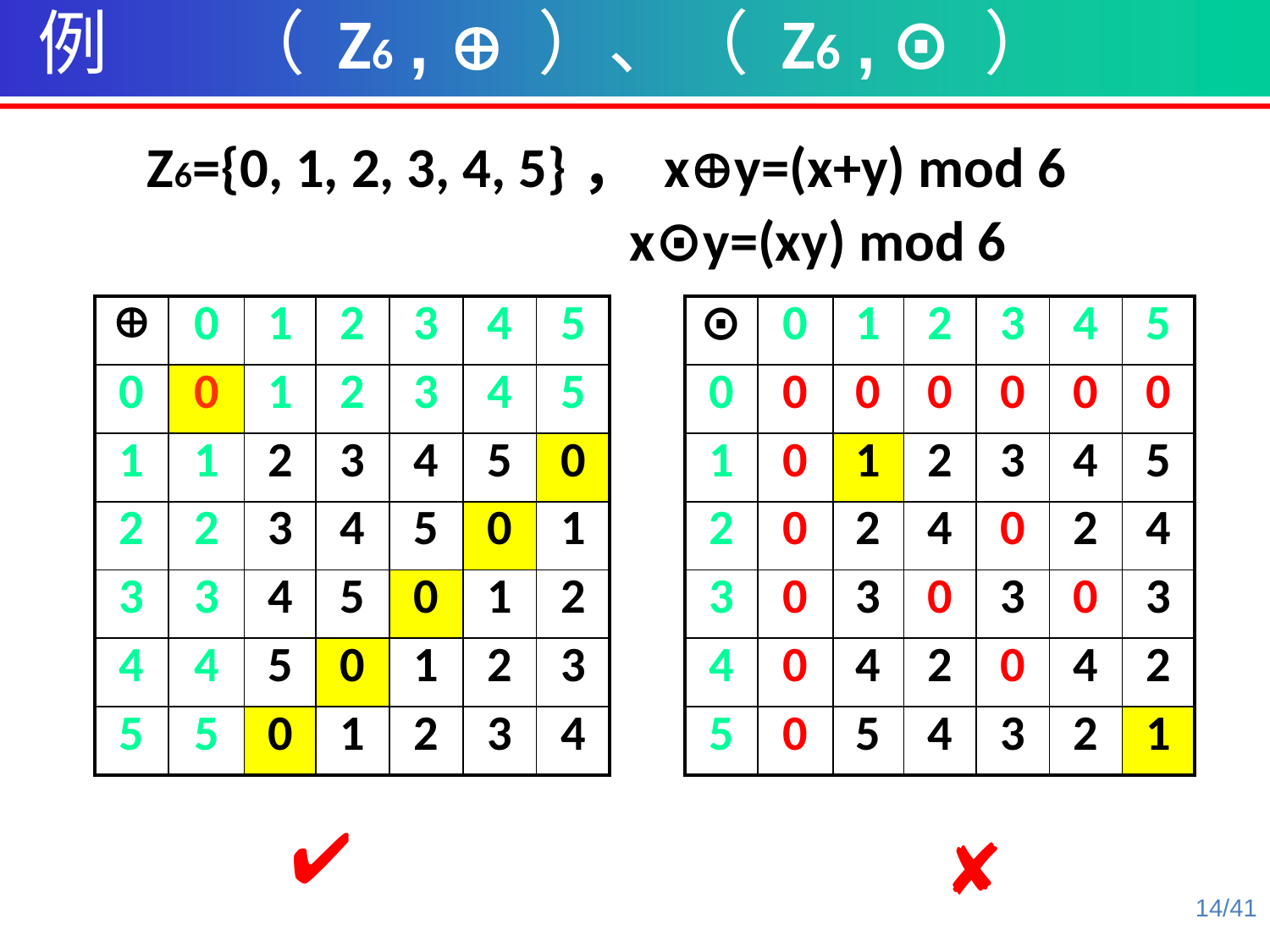

例        （ Z6 , ⊕ ）、（ Z6 , ⊙ ）
          Z6={0, 1, 2, 3, 4, 5}， x⊕y=(x+y) mod 6
                                                x⊙y=(xy) mod 6
| ⊕ | 0 | 1 | 2 | 3 | 4 | 5 |
| --- | --- | --- | --- | --- | --- | --- |
| 0 | 0 | 1 | 2 | 3 | 4 | 5 |
| 1 | 1 | 2 | 3 | 4 | 5 | 0 |
| 2 | 2 | 3 | 4 | 5 | 0 | 1 |
| 3 | 3 | 4 | 5 | 0 | 1 | 2 |
| 4 | 4 | 5 | 0 | 1 | 2 | 3 |
| 5 | 5 | 0 | 1 | 2 | 3 | 4 |
| ⊙ | 0 | 1 | 2 | 3 | 4 | 5 |
| --- | --- | --- | --- | --- | --- | --- |
| 0 | 0 | 0 | 0 | 0 | 0 | 0 |
| 1 | 0 | 1 | 2 | 3 | 4 | 5 |
| 2 | 0 | 2 | 4 | 0 | 2 | 4 |
| 3 | 0 | 3 | 0 | 3 | 0 | 3 |
| 4 | 0 | 4 | 2 | 0 | 4 | 2 |
| 5 | 0 | 5 | 4 | 3 | 2 | 1 |
✔
✘
14/41